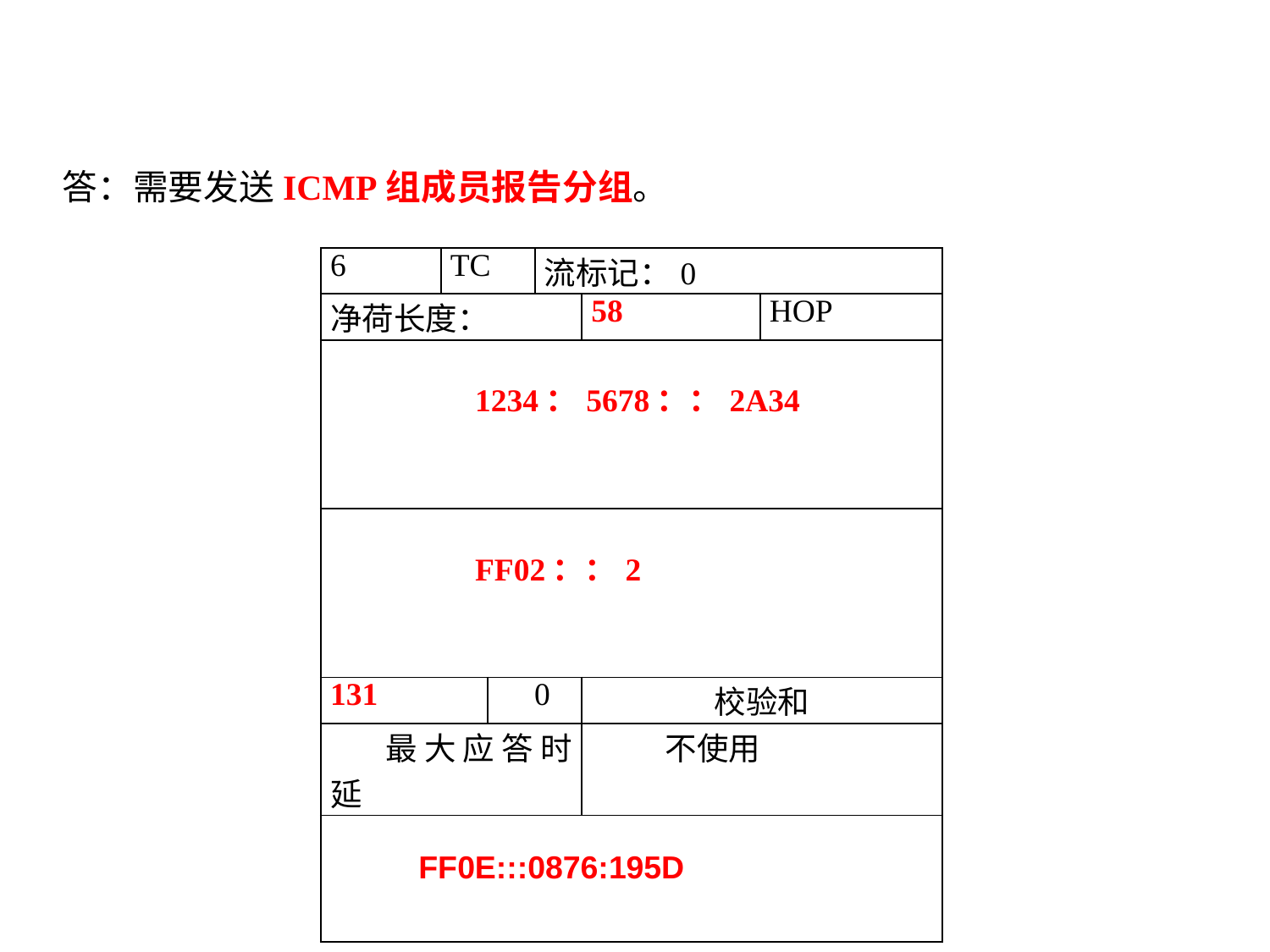

答：需要发送ICMP组成员报告分组。
| 6 | TC |  | 流标记：0 |  |  |
| --- | --- | --- | --- | --- | --- |
| 净荷长度： |  |  |  | 58 | HOP |
| 1234：5678：：2A34 |  |  |  |  |  |
| FF02：：2 |  |  |  |  |  |
| 131 |  | 0 |  | 校验和 |  |
| 最大应答时延 |  |  |  | 不使用 |  |
| FF0E:::0876:195D |  |  |  |  |  |